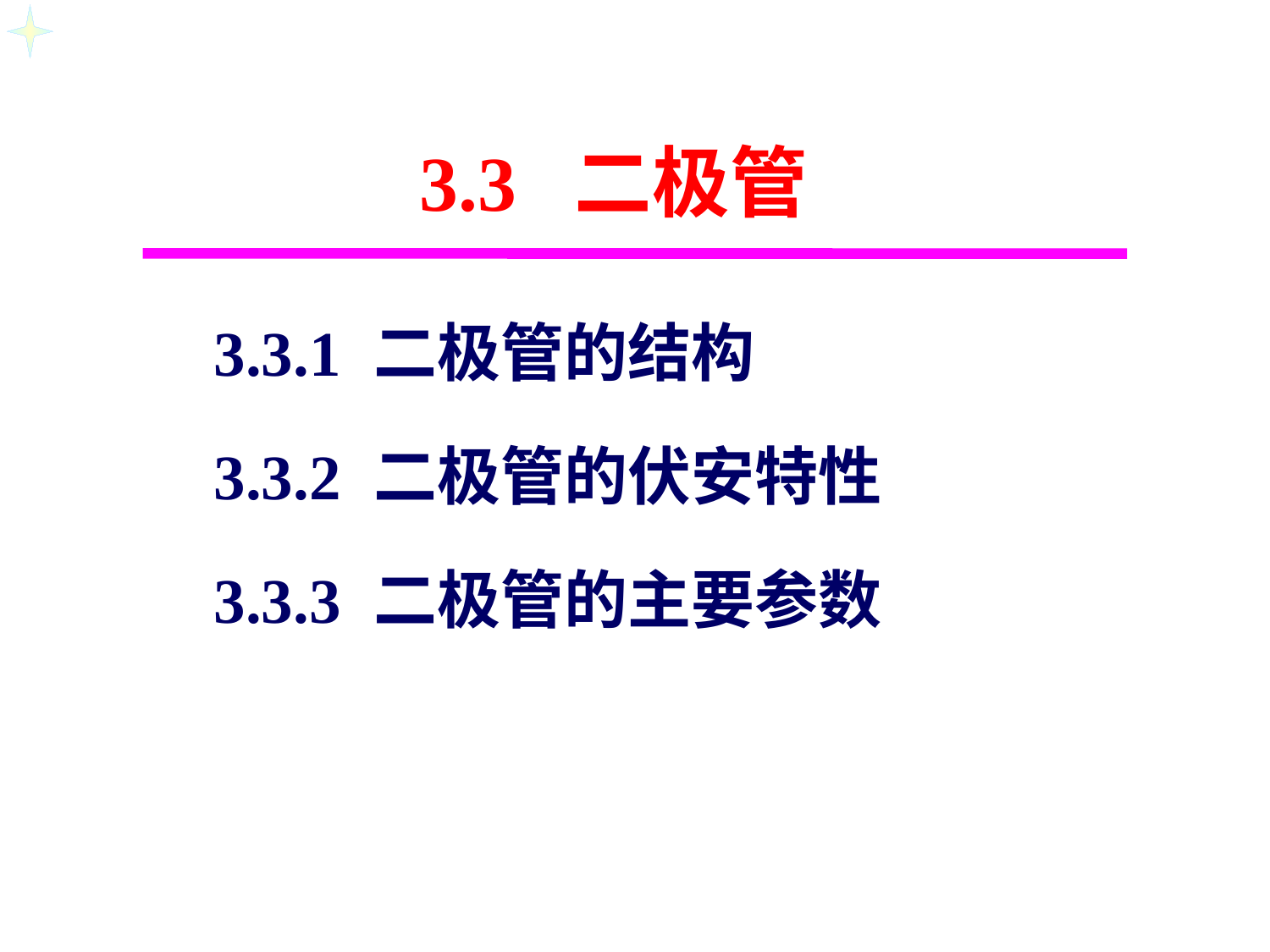

3.3  二极管

 3.3.1 二极管的结构
 3.3.2 二极管的伏安特性
 3.3.3 二极管的主要参数